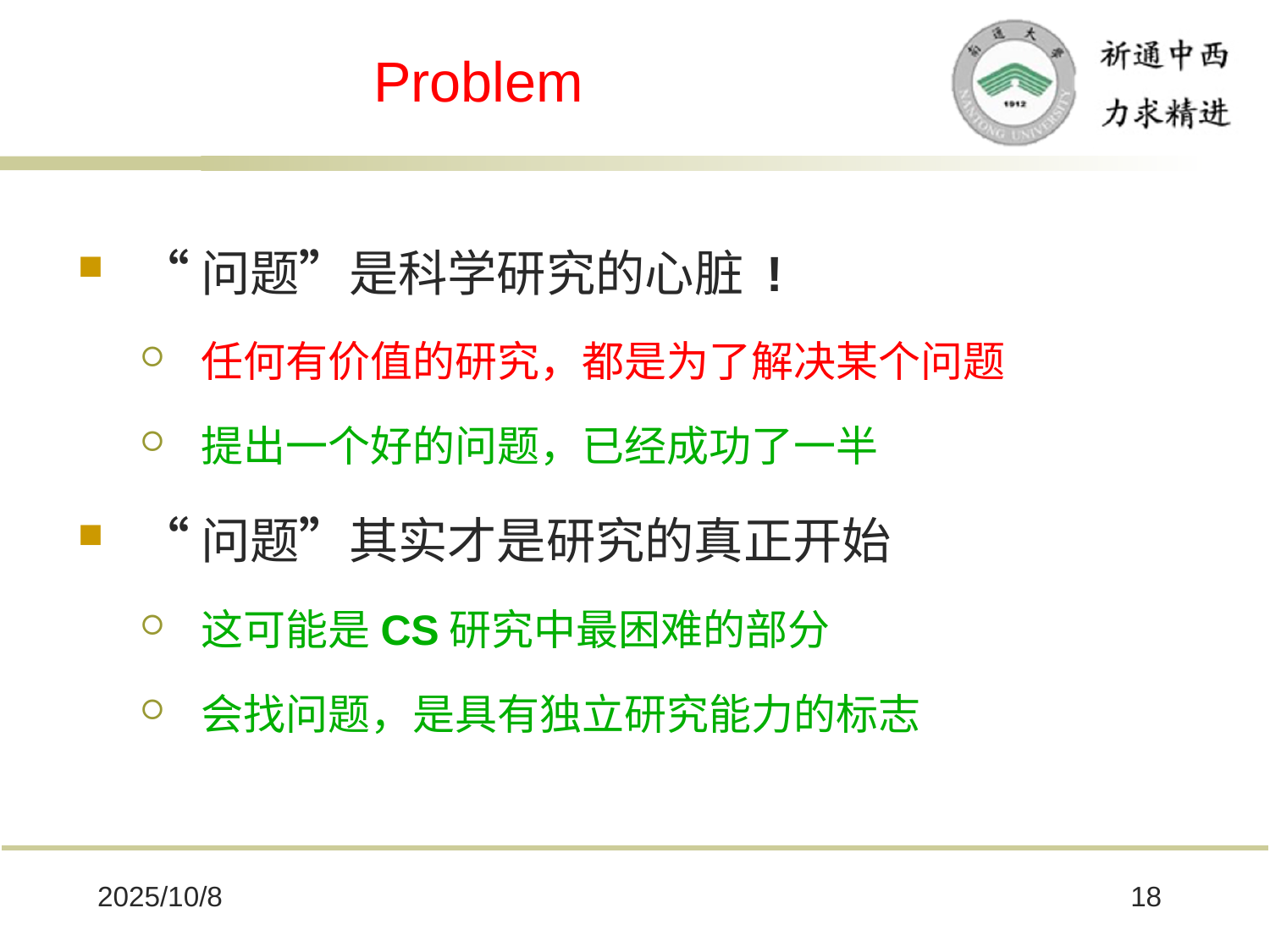

# Problem
“问题”是科学研究的心脏 !
任何有价值的研究，都是为了解决某个问题
提出一个好的问题，已经成功了一半
“问题”其实才是研究的真正开始
这可能是CS研究中最困难的部分
会找问题，是具有独立研究能力的标志

2025/10/8
18